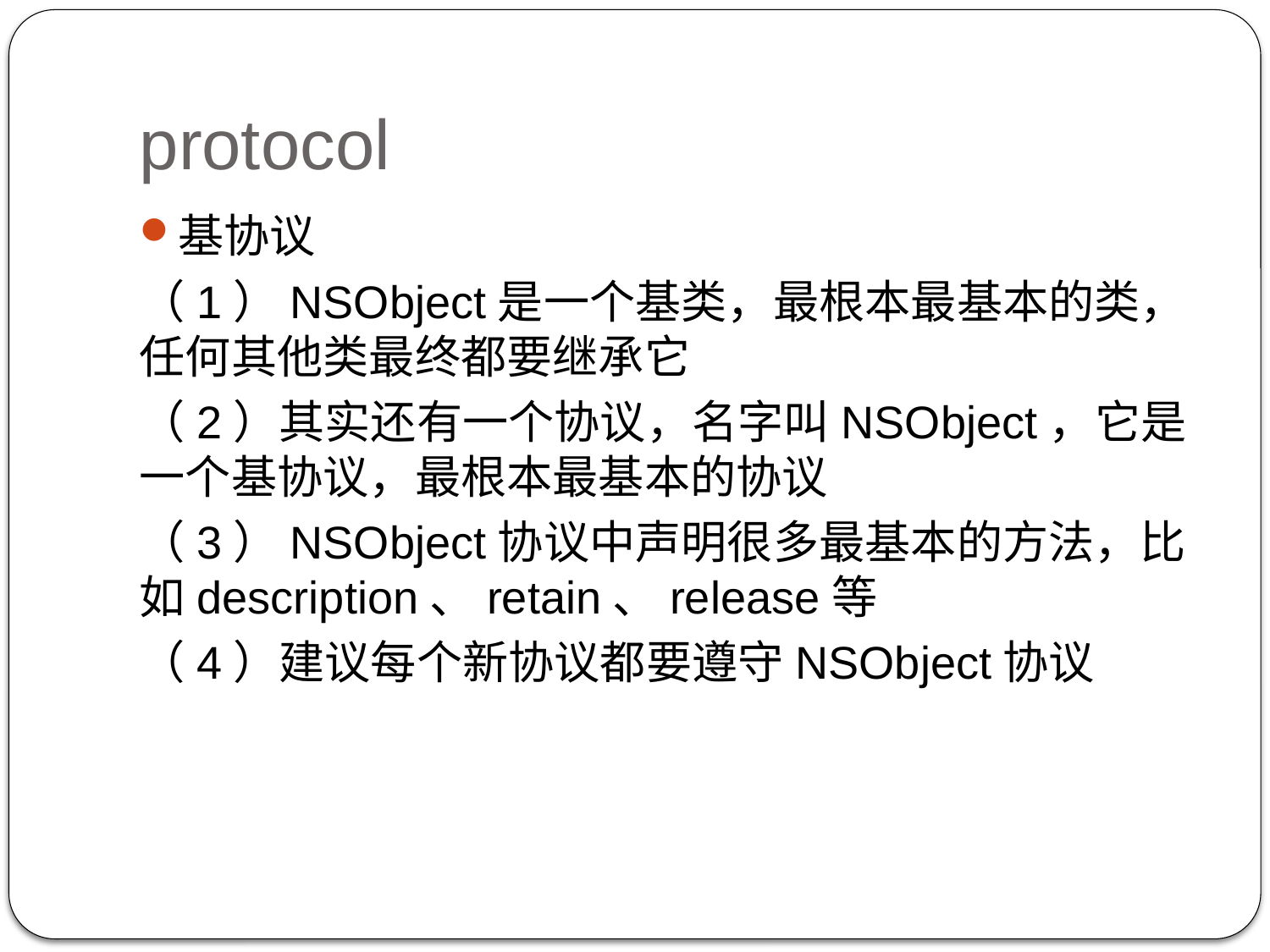

# protocol
基协议
（1）NSObject是一个基类，最根本最基本的类，任何其他类最终都要继承它
（2）其实还有一个协议，名字叫NSObject，它是一个基协议，最根本最基本的协议
（3）NSObject协议中声明很多最基本的方法，比如description、retain、release等
（4）建议每个新协议都要遵守NSObject协议